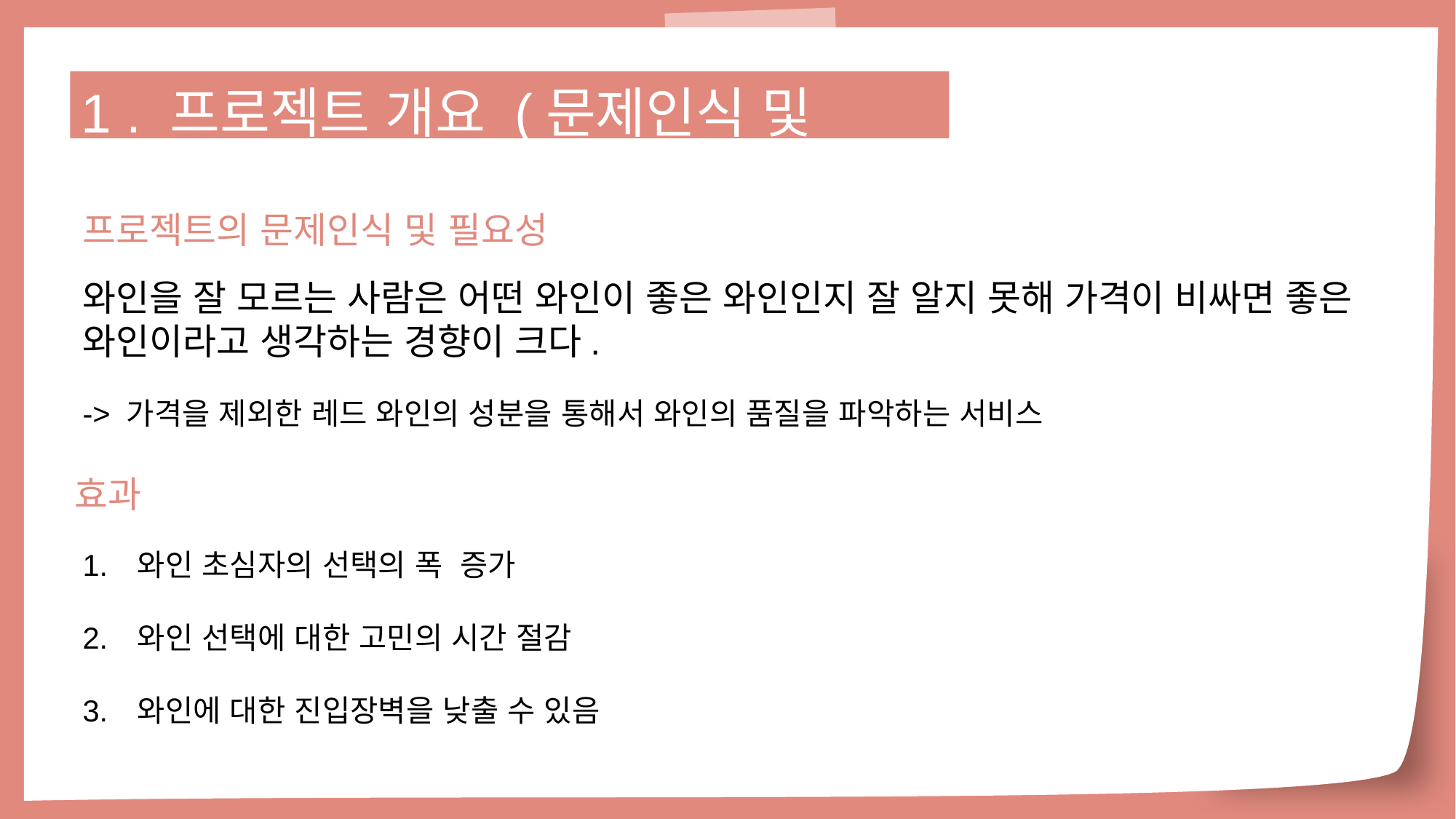

1 . 프로젝트 개요 (문제인식 및 필요성)
프로젝트의 문제인식 및 필요성
와인을 잘 모르는 사람은 어떤 와인이 좋은 와인인지 잘 알지 못해 가격이 비싸면 좋은 와인이라고 생각하는 경향이 크다.

-> 가격을 제외한 레드 와인의 성분을 통해서 와인의 품질을 파악하는 서비스

효과
와인 초심자의 선택의 폭  증가

와인 선택에 대한 고민의 시간 절감

와인에 대한 진입장벽을 낮출 수 있음